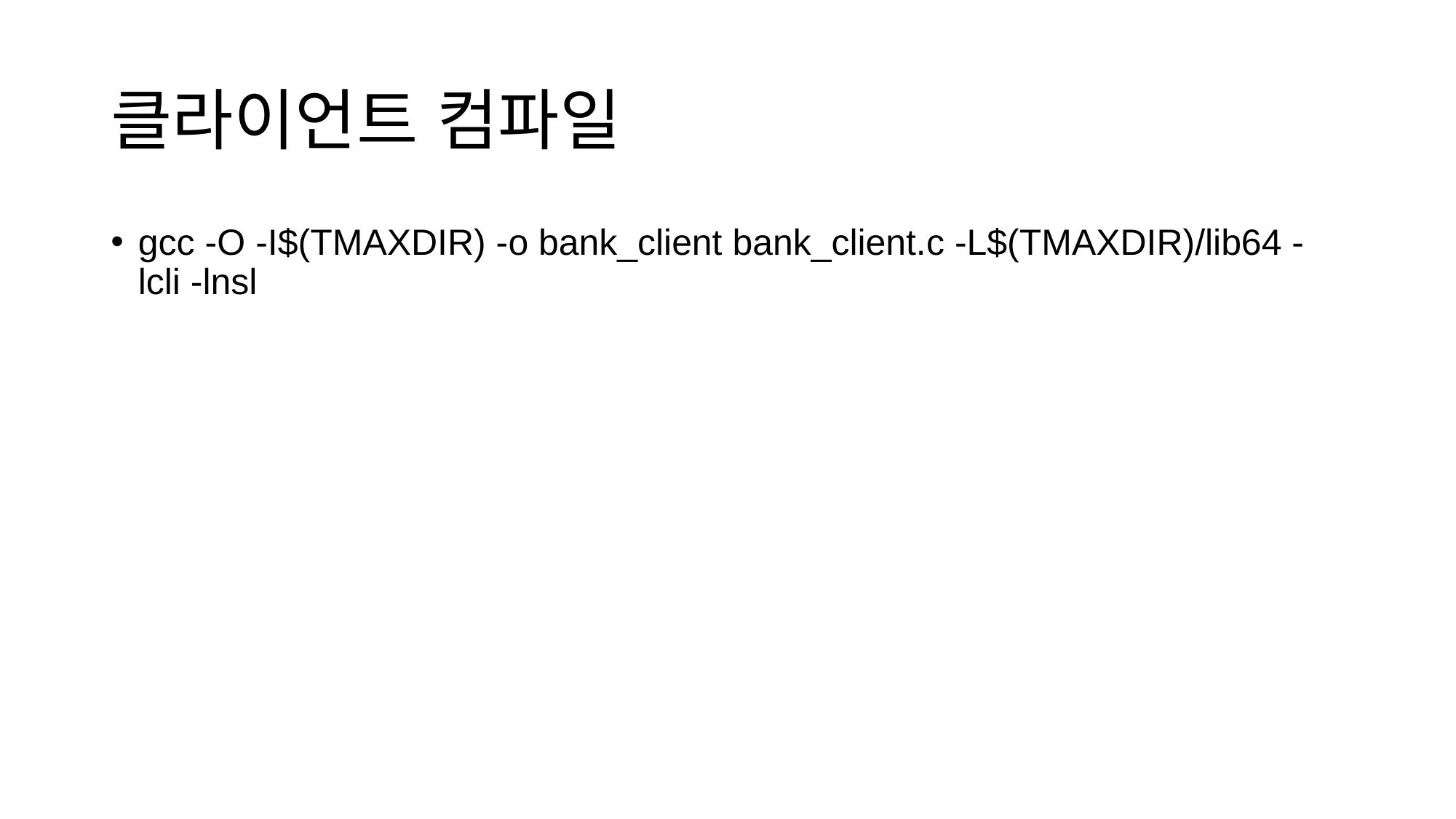

# 클라이언트 컴파일
gcc -O -I$(TMAXDIR) -o bank_client bank_client.c -L$(TMAXDIR)/lib64 -lcli -lnsl